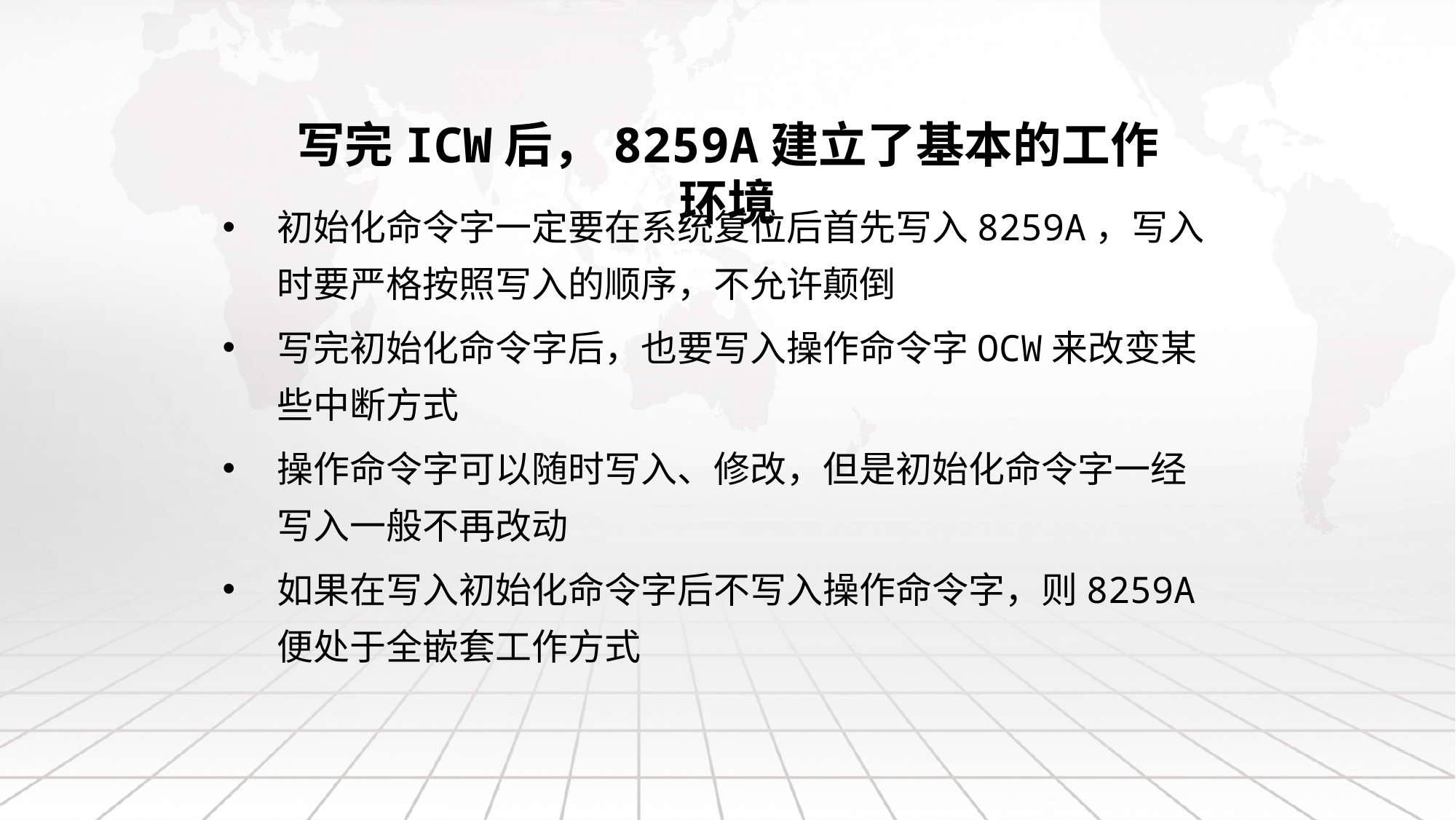

# 写完ICW后，8259A建立了基本的工作环境
初始化命令字一定要在系统复位后首先写入8259A，写入时要严格按照写入的顺序，不允许颠倒
写完初始化命令字后，也要写入操作命令字OCW来改变某些中断方式
操作命令字可以随时写入、修改，但是初始化命令字一经写入一般不再改动
如果在写入初始化命令字后不写入操作命令字，则8259A便处于全嵌套工作方式